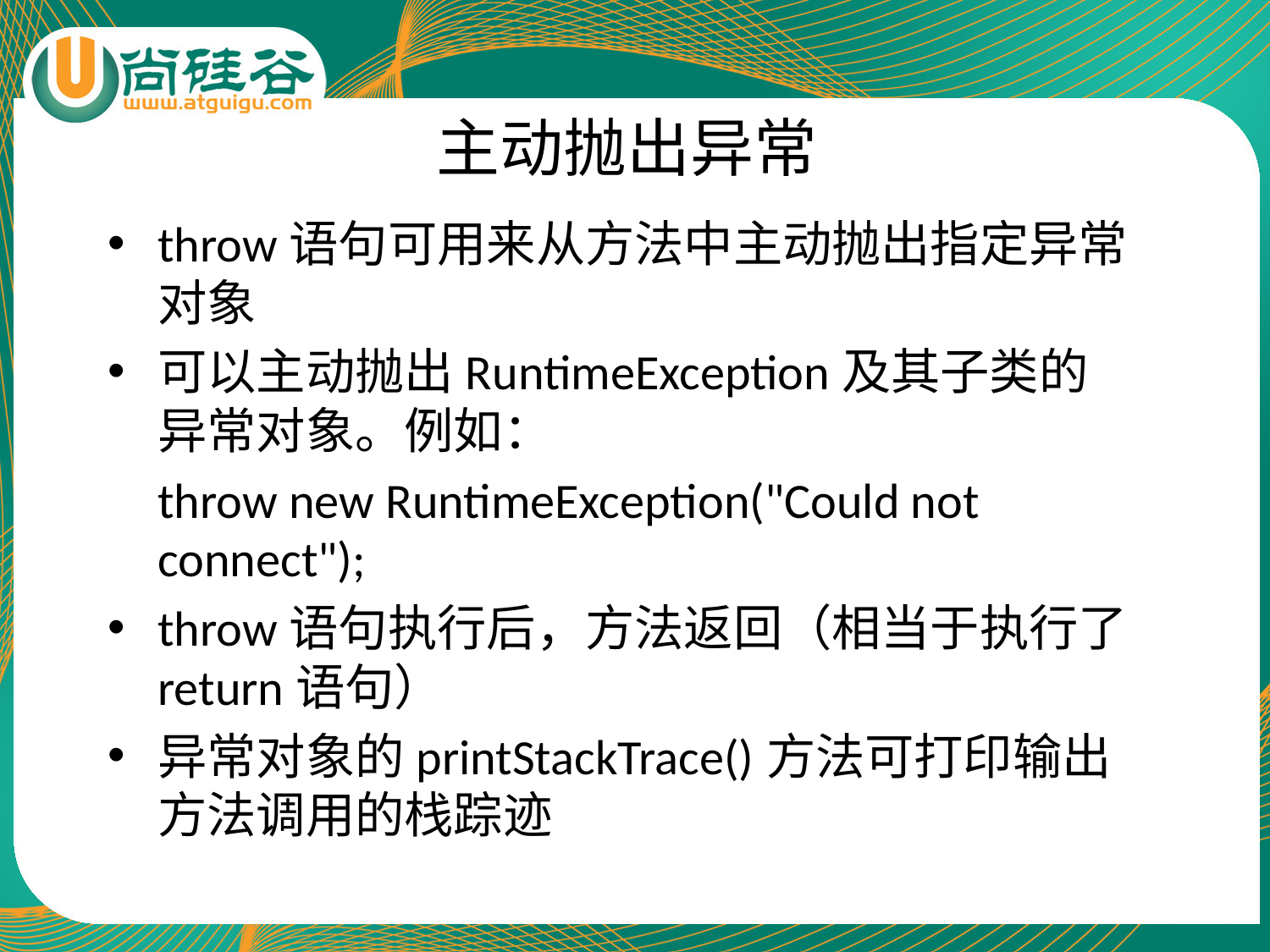

# 主动抛出异常
throw语句可用来从方法中主动抛出指定异常对象
可以主动抛出RuntimeException及其子类的异常对象。例如：
	throw new RuntimeException("Could not connect");
throw语句执行后，方法返回（相当于执行了return语句）
异常对象的printStackTrace()方法可打印输出方法调用的栈踪迹